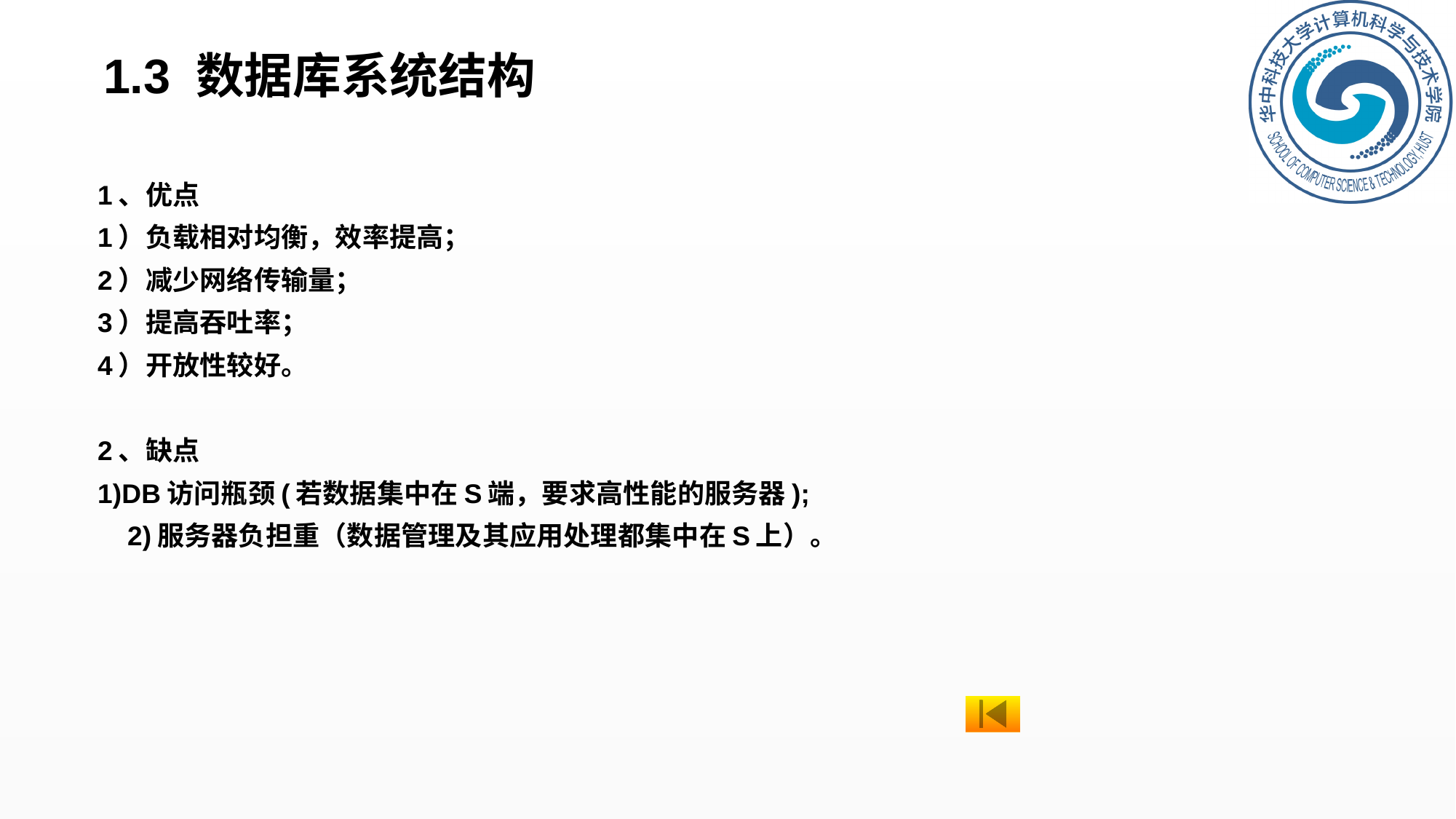

# 1.3 数据库系统结构
1、优点
1）负载相对均衡，效率提高；
2）减少网络传输量；
3）提高吞吐率；
4）开放性较好。

2、缺点
1)DB访问瓶颈(若数据集中在S端，要求高性能的服务器);
    2)服务器负担重（数据管理及其应用处理都集中在S上）。